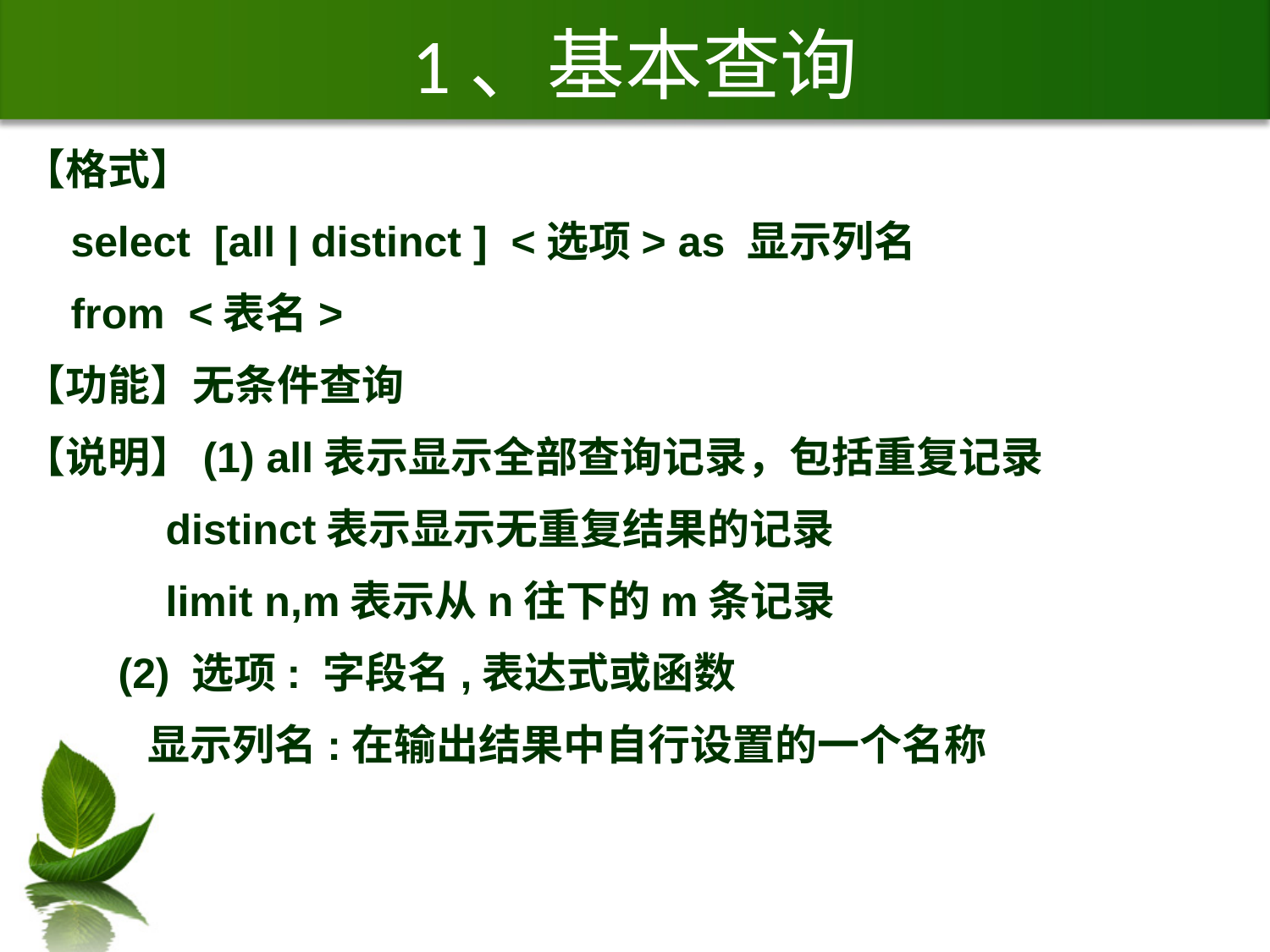

# 1、基本查询
【格式】
    select  [all | distinct ]  <选项> as 显示列名
    from  <表名>
【功能】无条件查询
【说明】(1) all表示显示全部查询记录，包括重复记录
            distinct表示显示无重复结果的记录
            limit n,m表示从n往下的m条记录
        (2) 选项: 字段名,表达式或函数
            显示列名:在输出结果中自行设置的一个名称